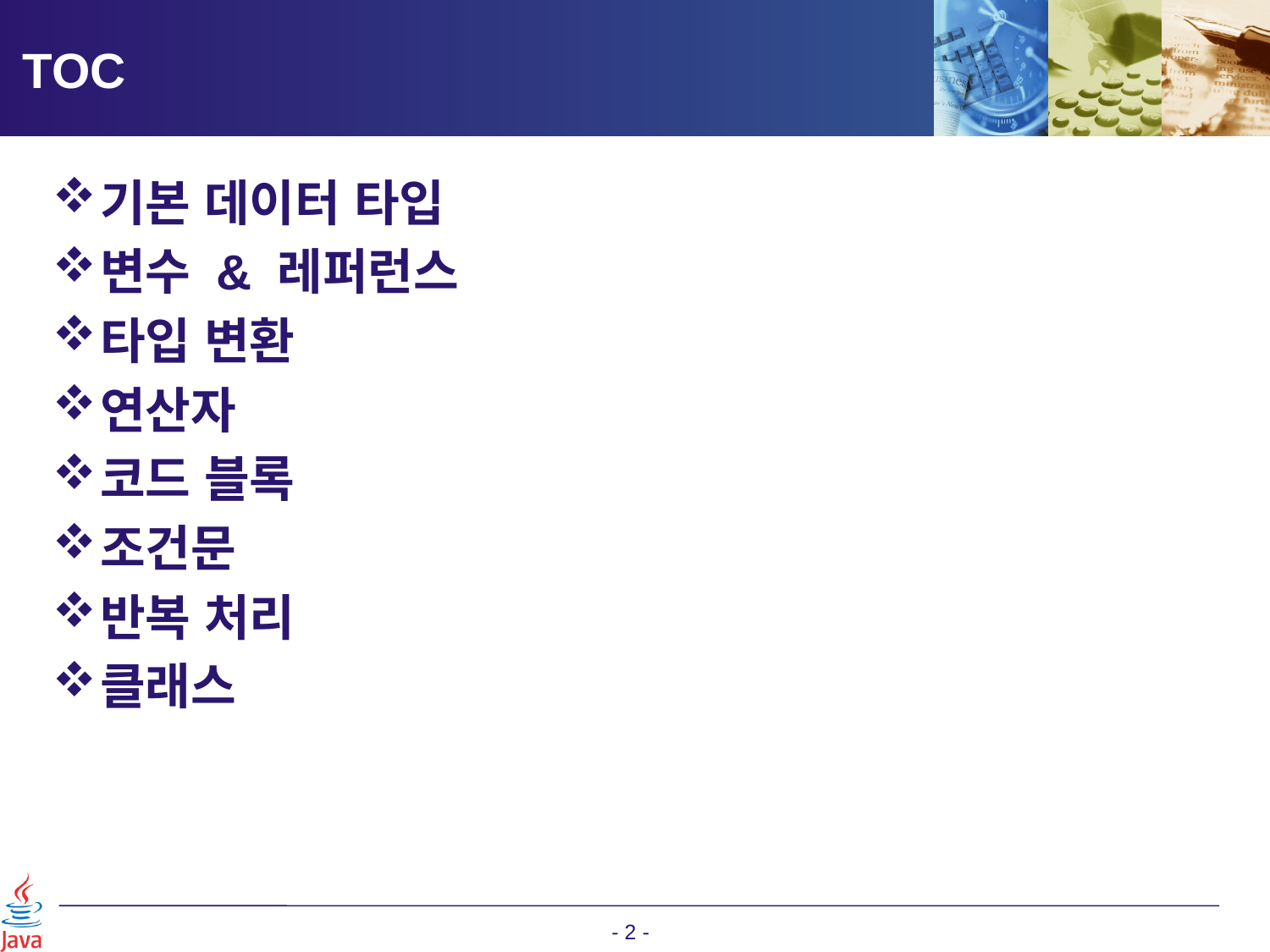

# TOC
기본 데이터 타입
변수 & 레퍼런스
타입 변환
연산자
코드 블록
조건문
반복 처리
클래스